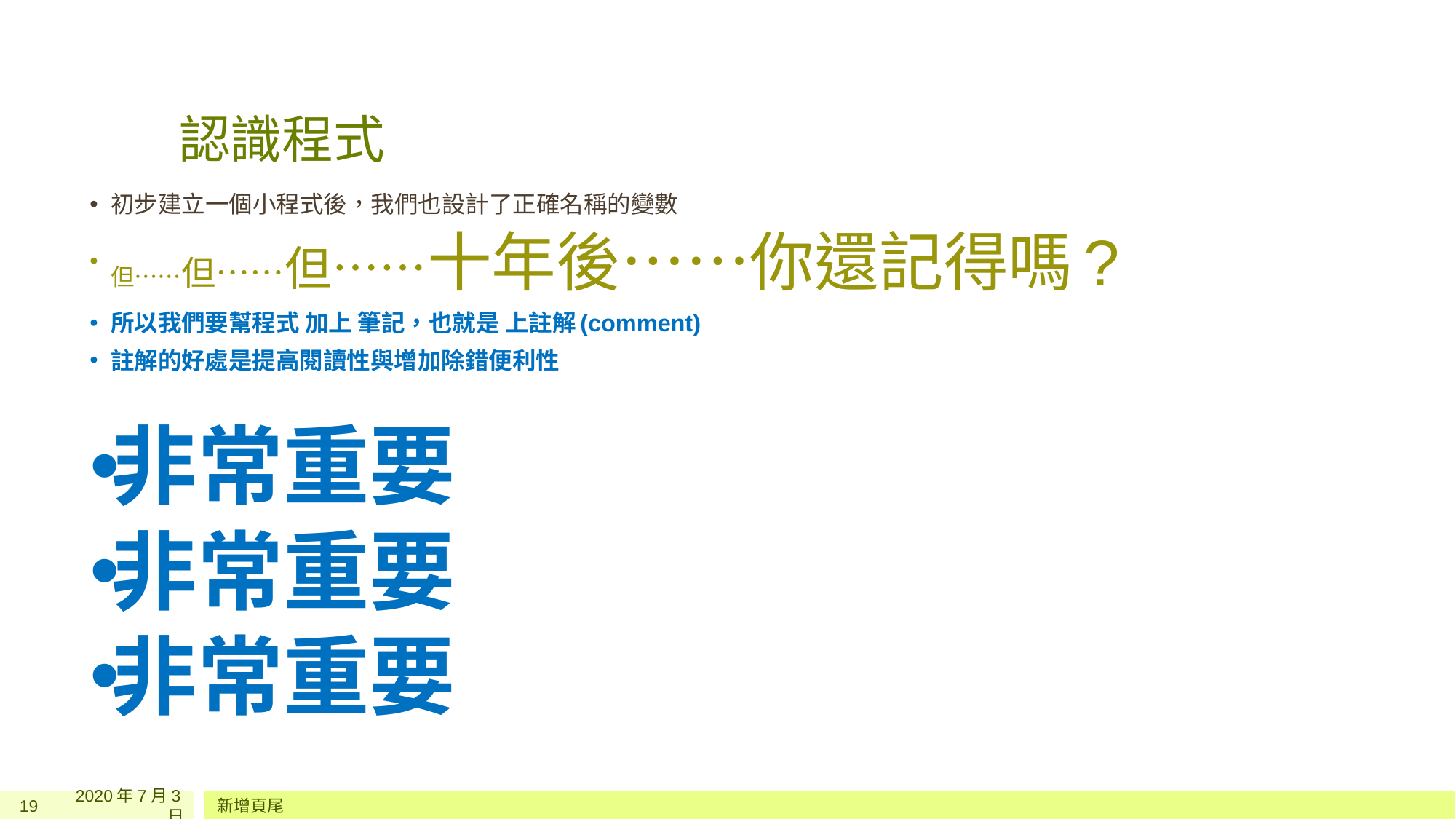

# 認識程式
初步建立一個小程式後，我們也設計了正確名稱的變數
但……但……但……十年後……你還記得嗎?
所以我們要幫程式 加上 筆記，也就是 上註解(comment)
註解的好處是提高閱讀性與增加除錯便利性

非常重要
非常重要
非常重要

19
2020年7月3日
新增頁尾